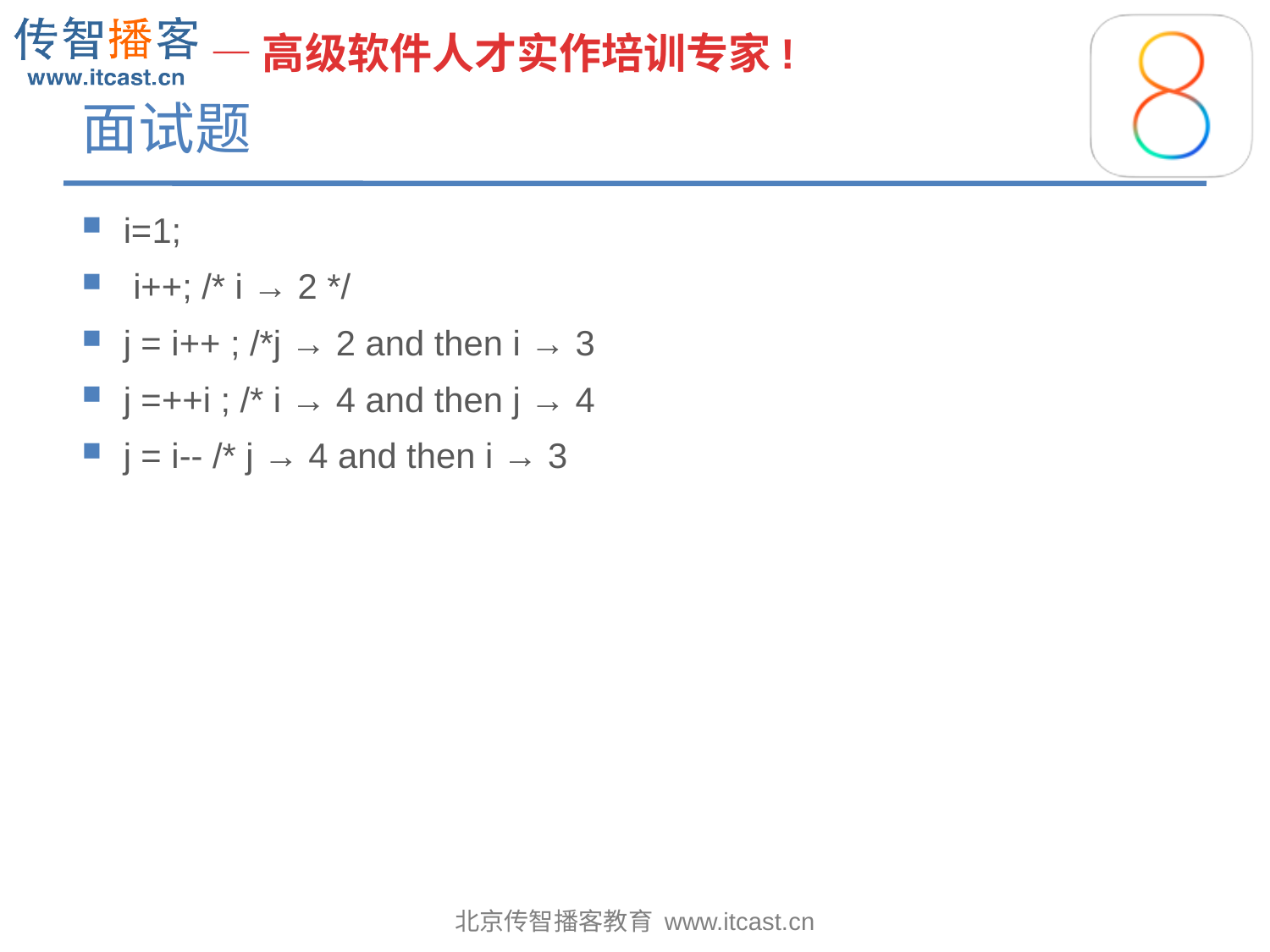

# 面试题
 i=1;
  i++; /* i → 2 */
 j = i++ ; /*j → 2 and then i → 3
 j =++i ; /* i → 4 and then j → 4
 j = i-- /* j → 4 and then i → 3